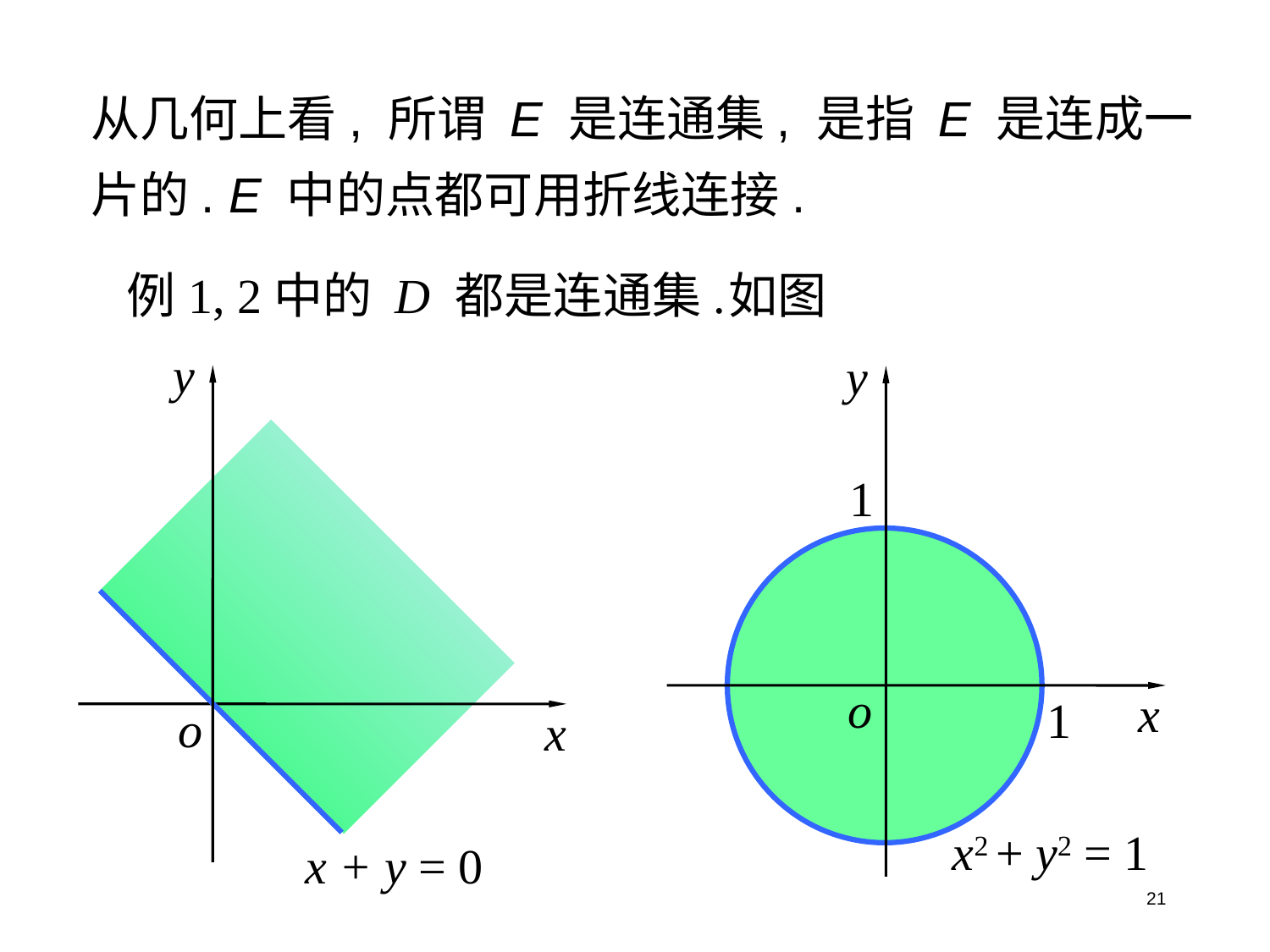

从几何上看, 所谓 E 是连通集, 是指 E 是连成一片的. E 中的点都可用折线连接.
例1, 2中的 D 都是连通集.
如图
y

o
x

x + y = 0
y

1

o
x
1

x2 + y2 = 1
21